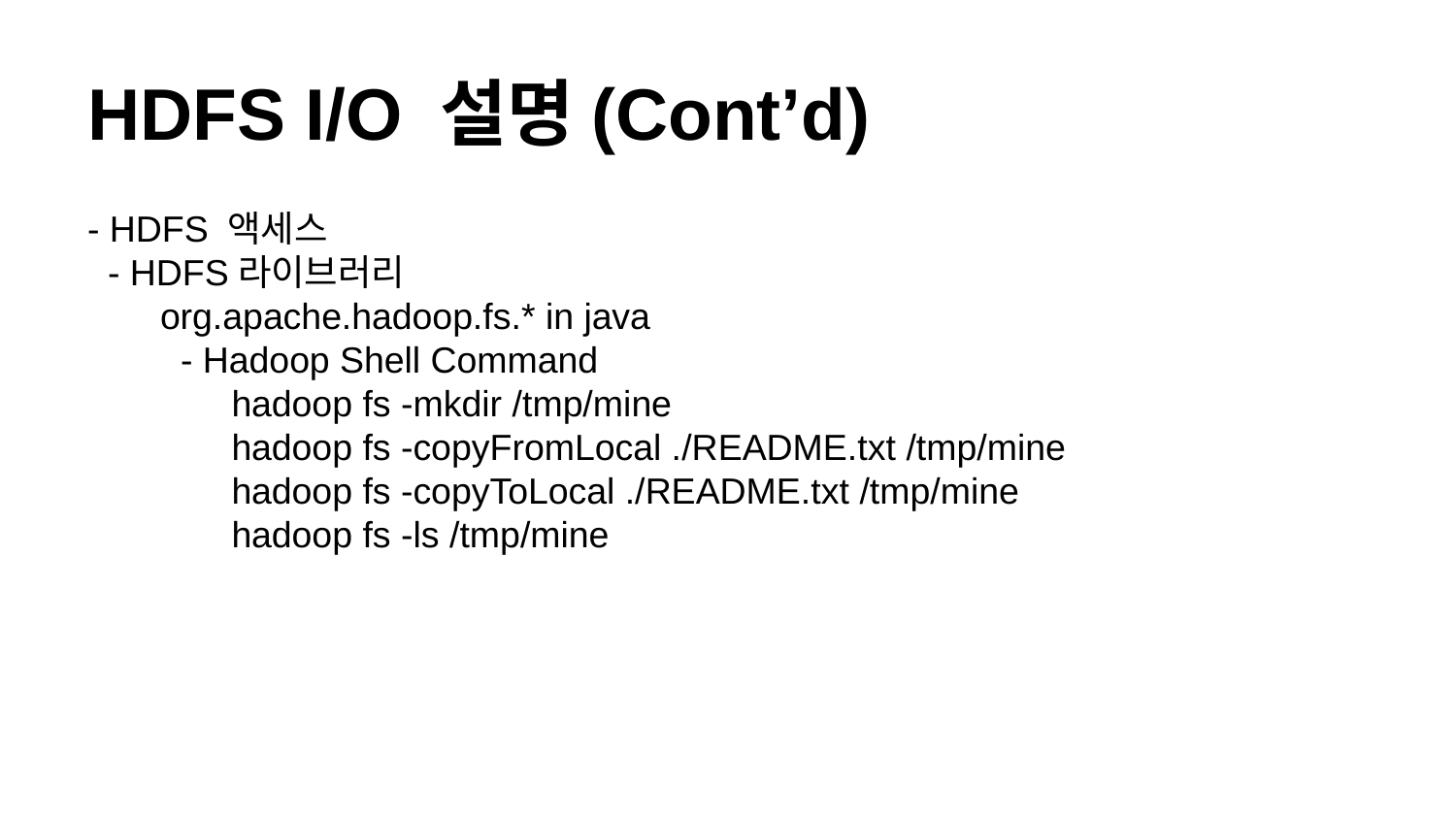

# HDFS I/O 설명(Cont’d)
- HDFS 액세스
  - HDFS라이브러리
org.apache.hadoop.fs.* in java
  - Hadoop Shell Command
       hadoop fs -mkdir /tmp/mine
       hadoop fs -copyFromLocal ./README.txt /tmp/mine
       hadoop fs -copyToLocal ./README.txt /tmp/mine
       hadoop fs -ls /tmp/mine